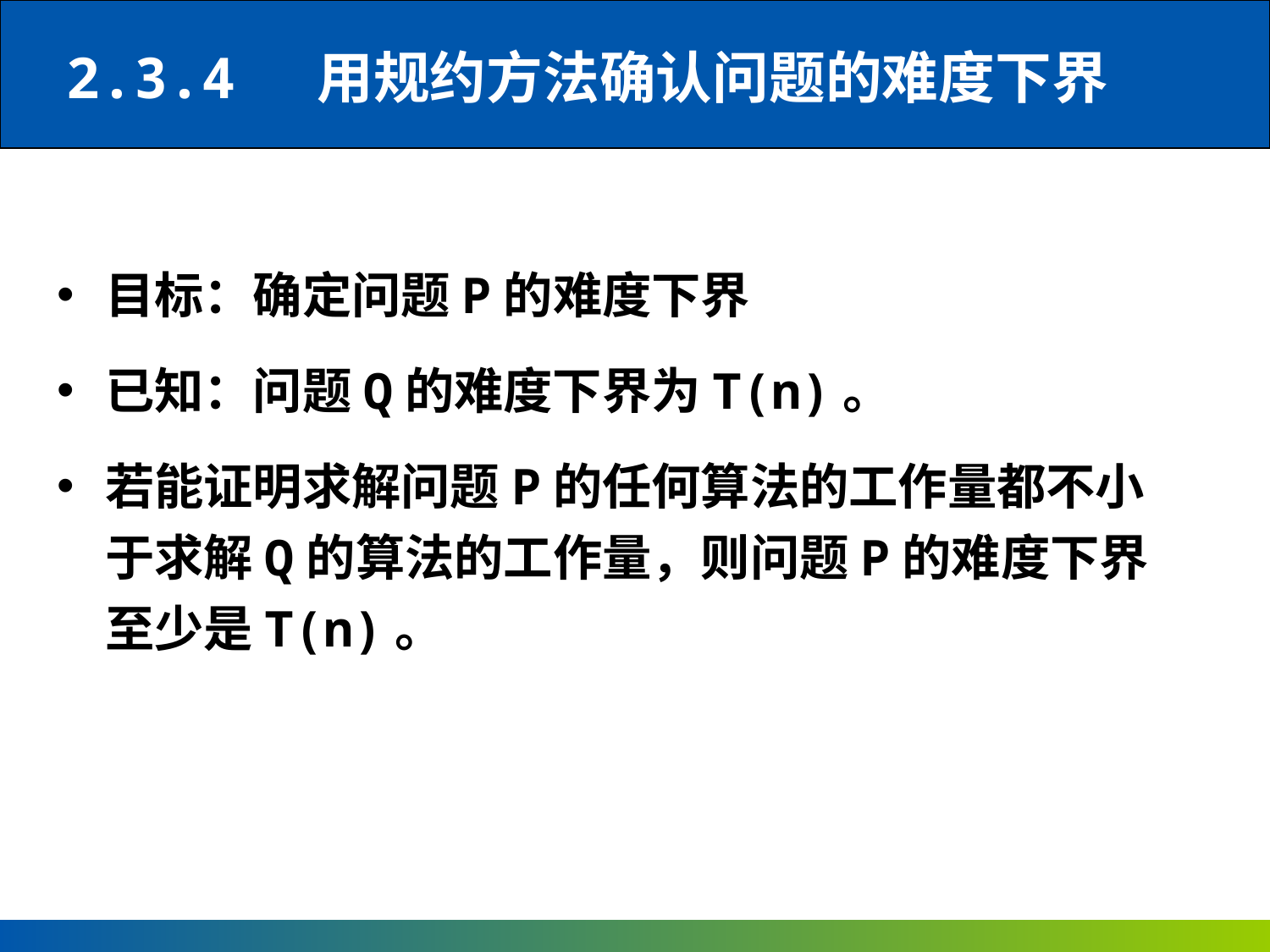

2.3.4  用规约方法确认问题的难度下界
目标：确定问题P的难度下界
已知：问题Q的难度下界为T(n)。
若能证明求解问题P的任何算法的工作量都不小于求解Q的算法的工作量，则问题P的难度下界至少是T(n)。